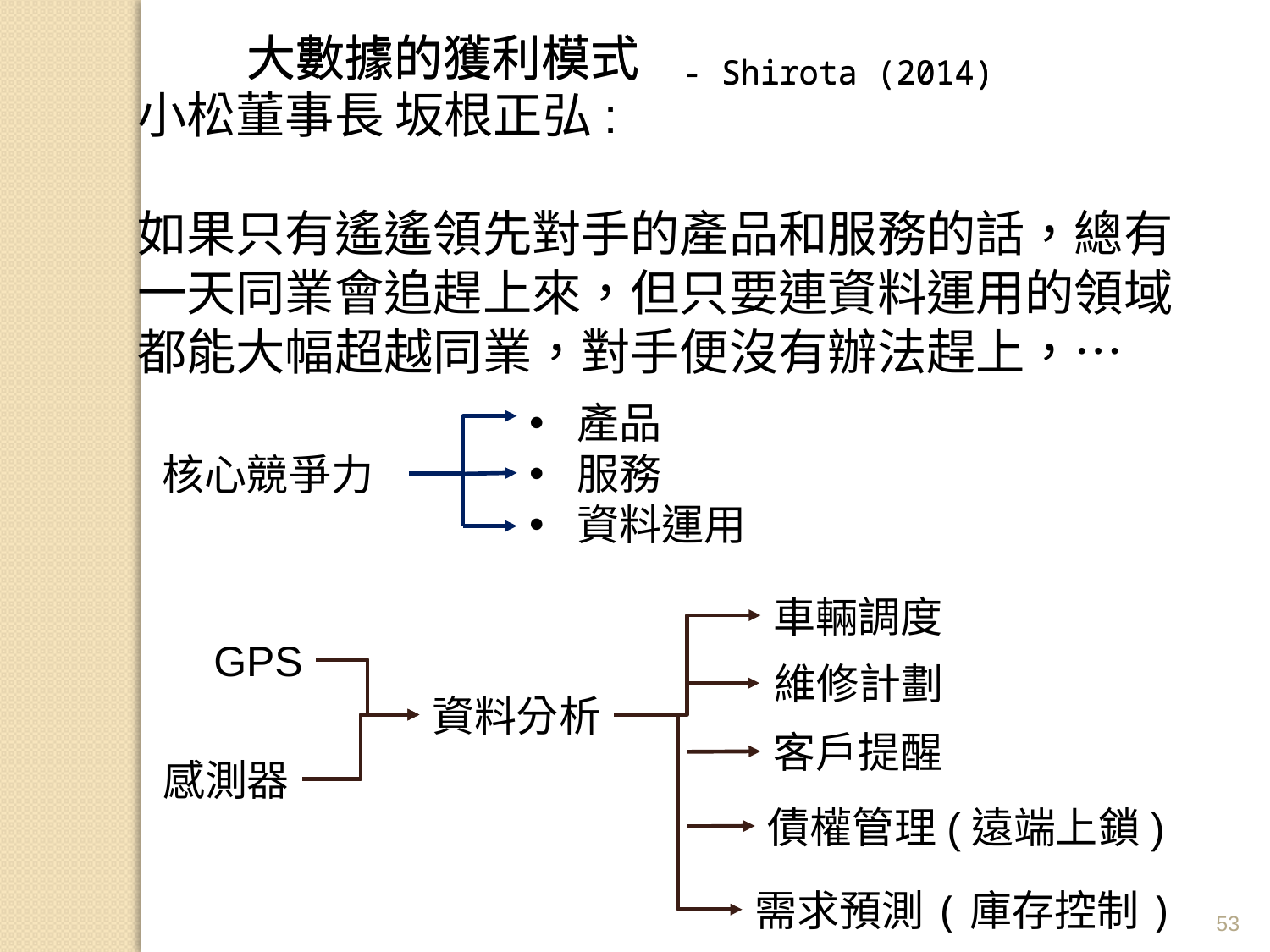

大數據的獲利模式  - Shirota (2014)
大數據的獲利模式  - Shirota (2014)
小松董事長 坂根正弘:

如果只有遙遙領先對手的產品和服務的話，總有一天同業會追趕上來，但只要連資料運用的領域都能大幅超越同業，對手便沒有辦法趕上，…
產品
服務
資料運用
核心競爭力
車輛調度
GPS
維修計劃
資料分析
客戶提醒
感測器
債權管理(遠端上鎖)
53
需求預測(庫存控制)